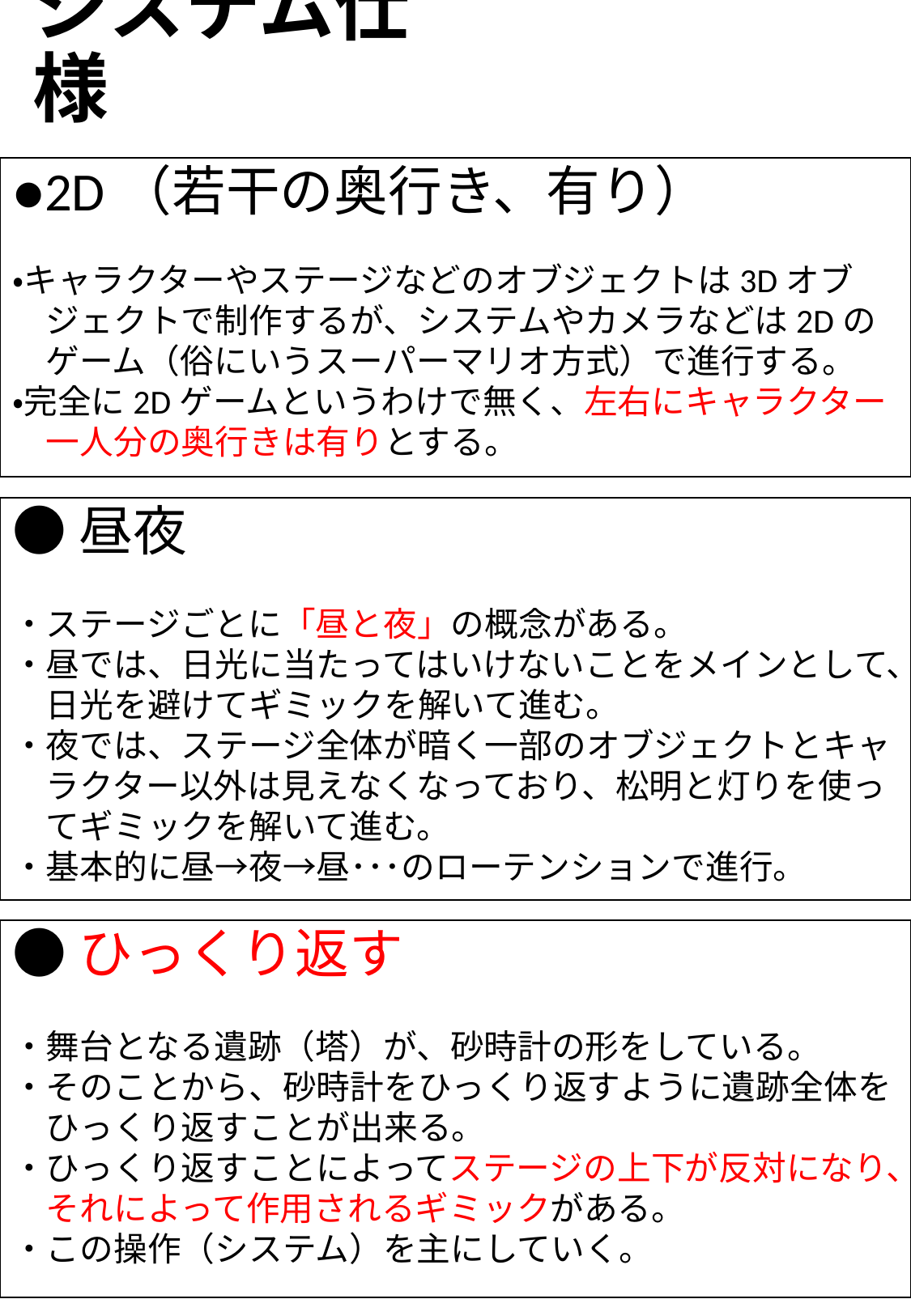

# システム仕様
●2D（若干の奥行き、有り）

・キャラクターやステージなどのオブジェクトは3Dオブ
　ジェクトで制作するが、システムやカメラなどは2Dの
　ゲーム（俗にいうスーパーマリオ方式）で進行する。
・完全に2Dゲームというわけで無く、左右にキャラクター
　一人分の奥行きは有りとする。
●昼夜

・ステージごとに「昼と夜」の概念がある。
・昼では、日光に当たってはいけないことをメインとして、
　日光を避けてギミックを解いて進む。
・夜では、ステージ全体が暗く一部のオブジェクトとキャ
　ラクター以外は見えなくなっており、松明と灯りを使っ
　てギミックを解いて進む。
・基本的に昼→夜→昼･･･のローテンションで進行。

●ひっくり返す

・舞台となる遺跡（塔）が、砂時計の形をしている。
・そのことから、砂時計をひっくり返すように遺跡全体を
　ひっくり返すことが出来る。
・ひっくり返すことによってステージの上下が反対になり、
　それによって作用されるギミックがある。
・この操作（システム）を主にしていく。